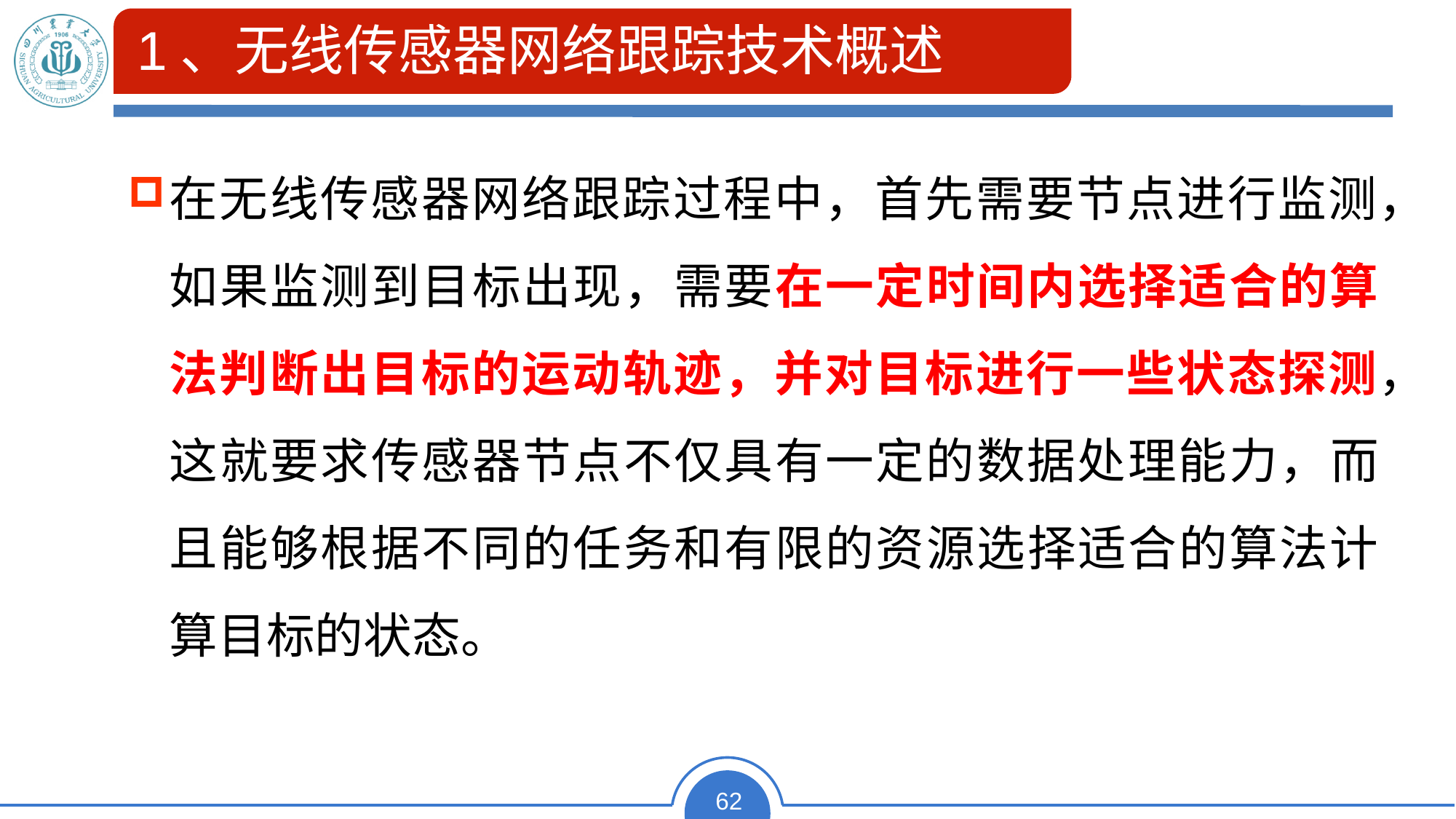

# 1、无线传感器网络跟踪技术概述
在无线传感器网络跟踪过程中，首先需要节点进行监测，如果监测到目标出现，需要在一定时间内选择适合的算法判断出目标的运动轨迹，并对目标进行一些状态探测，这就要求传感器节点不仅具有一定的数据处理能力，而且能够根据不同的任务和有限的资源选择适合的算法计算目标的状态。